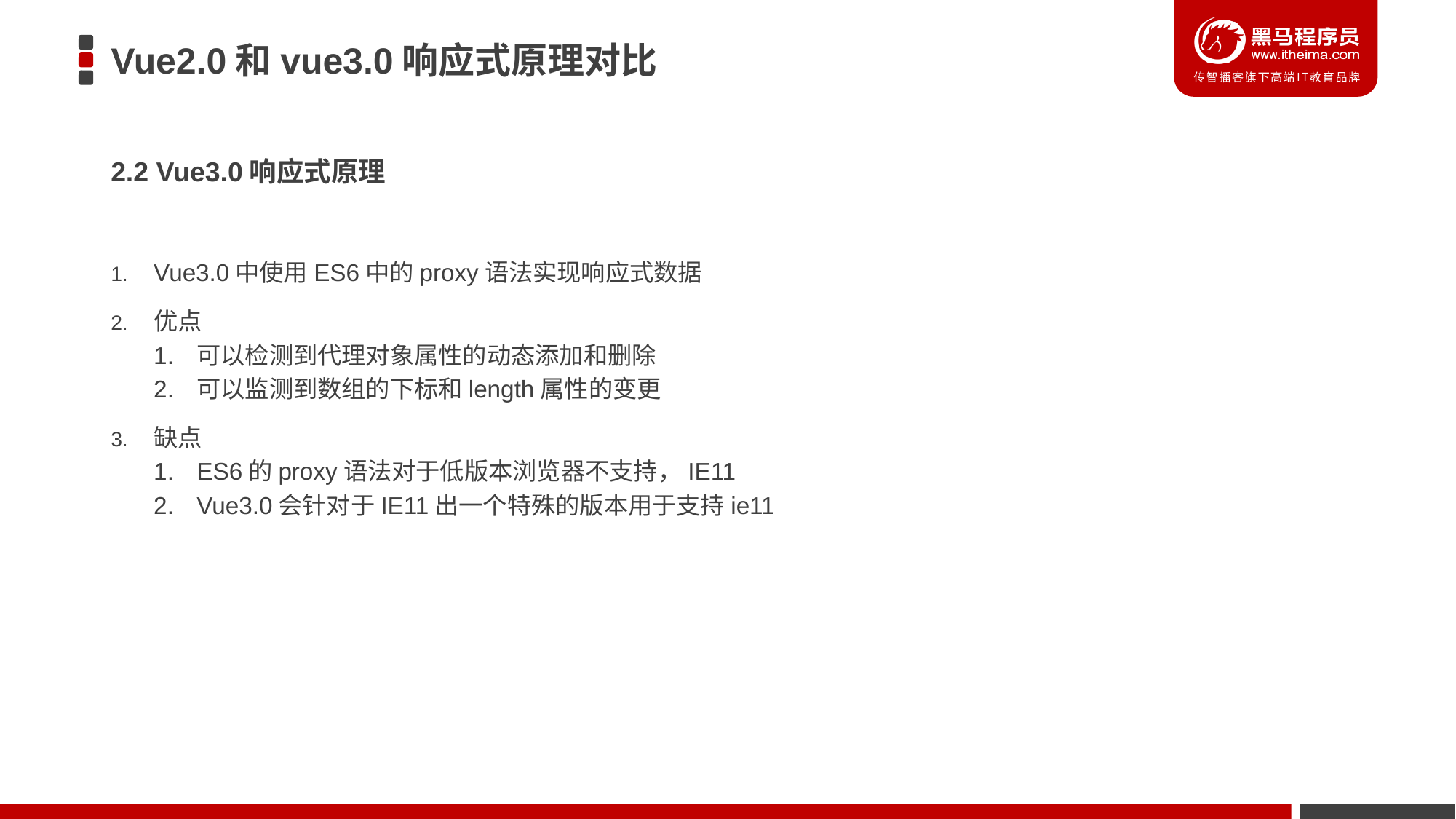

# Vue2.0和vue3.0响应式原理对比
2.2 Vue3.0响应式原理
Vue3.0中使用ES6中的proxy语法实现响应式数据
优点
可以检测到代理对象属性的动态添加和删除
可以监测到数组的下标和length属性的变更
缺点
ES6的proxy语法对于低版本浏览器不支持，IE11
Vue3.0会针对于IE11出一个特殊的版本用于支持ie11